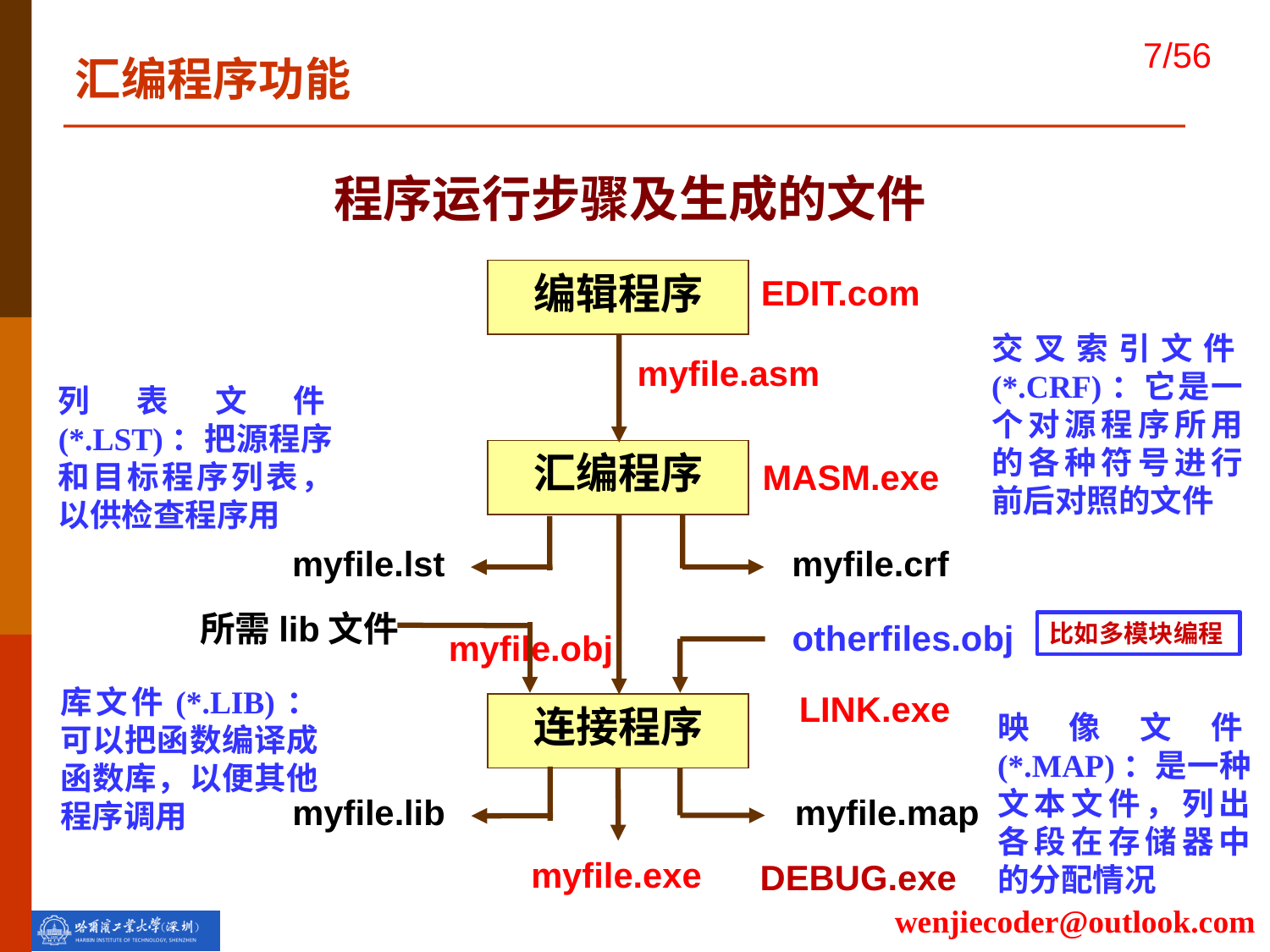

汇编程序功能
程序运行步骤及生成的文件
编辑程序
EDIT.com
交叉索引文件(*.CRF)：它是一个对源程序所用的各种符号进行前后对照的文件

myfile.asm
列表文件(*.LST)：把源程序和目标程序列表，以供检查程序用
汇编程序
MASM.exe

myfile.lst
myfile.crf

所需lib文件
otherfiles.obj
比如多模块编程
myfile.obj

库文件(*.LIB)：可以把函数编译成函数库，以便其他程序调用
LINK.exe
连接程序
映像文件(*.MAP)：是一种文本文件，列出各段在存储器中的分配情况

myfile.lib
myfile.map

myfile.exe
DEBUG.exe